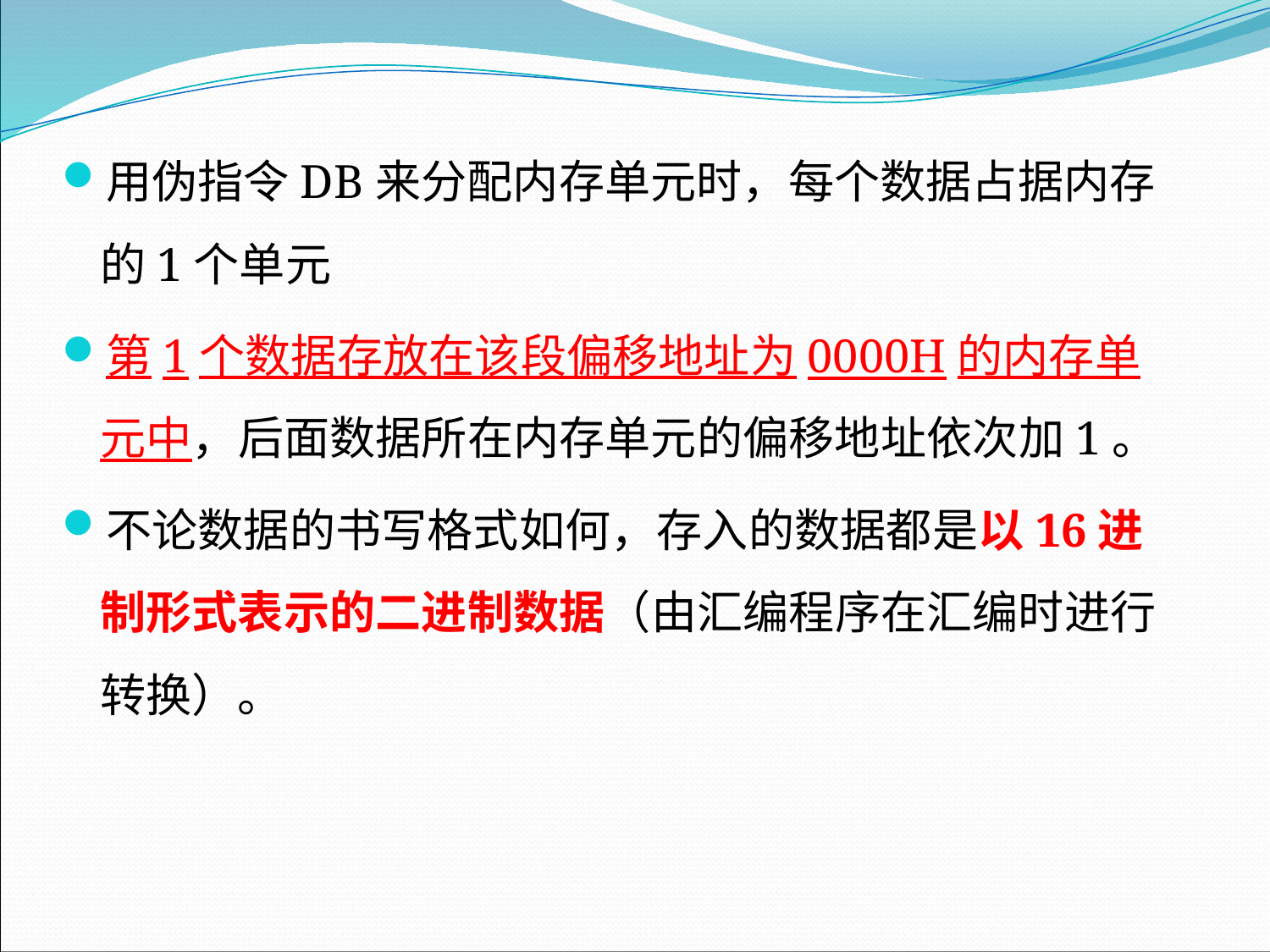

用伪指令DB来分配内存单元时，每个数据占据内存的1个单元
第1个数据存放在该段偏移地址为0000H的内存单元中，后面数据所在内存单元的偏移地址依次加1。
不论数据的书写格式如何，存入的数据都是以16进制形式表示的二进制数据（由汇编程序在汇编时进行转换）。